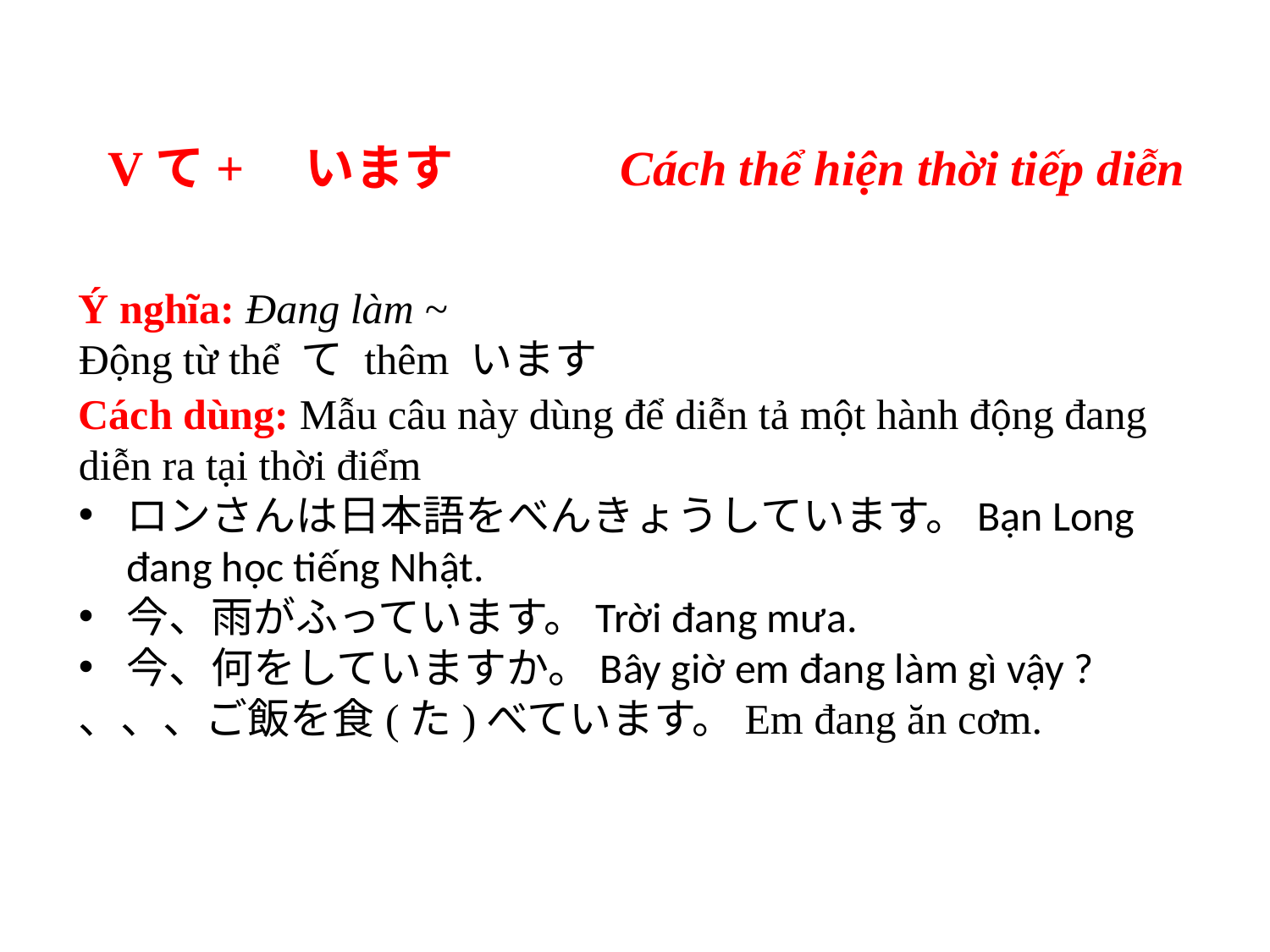

Vて+　います
Cách thể hiện thời tiếp diễn
Ý nghĩa: Đang làm ~
Động từ thể て thêm います

Cách dùng: Mẫu câu này dùng để diễn tả một hành động đang diễn ra tại thời điểm
ロンさんは日本語をべんきょうしています。Bạn Long đang học tiếng Nhật.
今、雨がふっています。Trời đang mưa.
今、何をしていますか。Bây giờ em đang làm gì vậy ?
、、、ご飯を食(た)べています。Em đang ăn cơm.